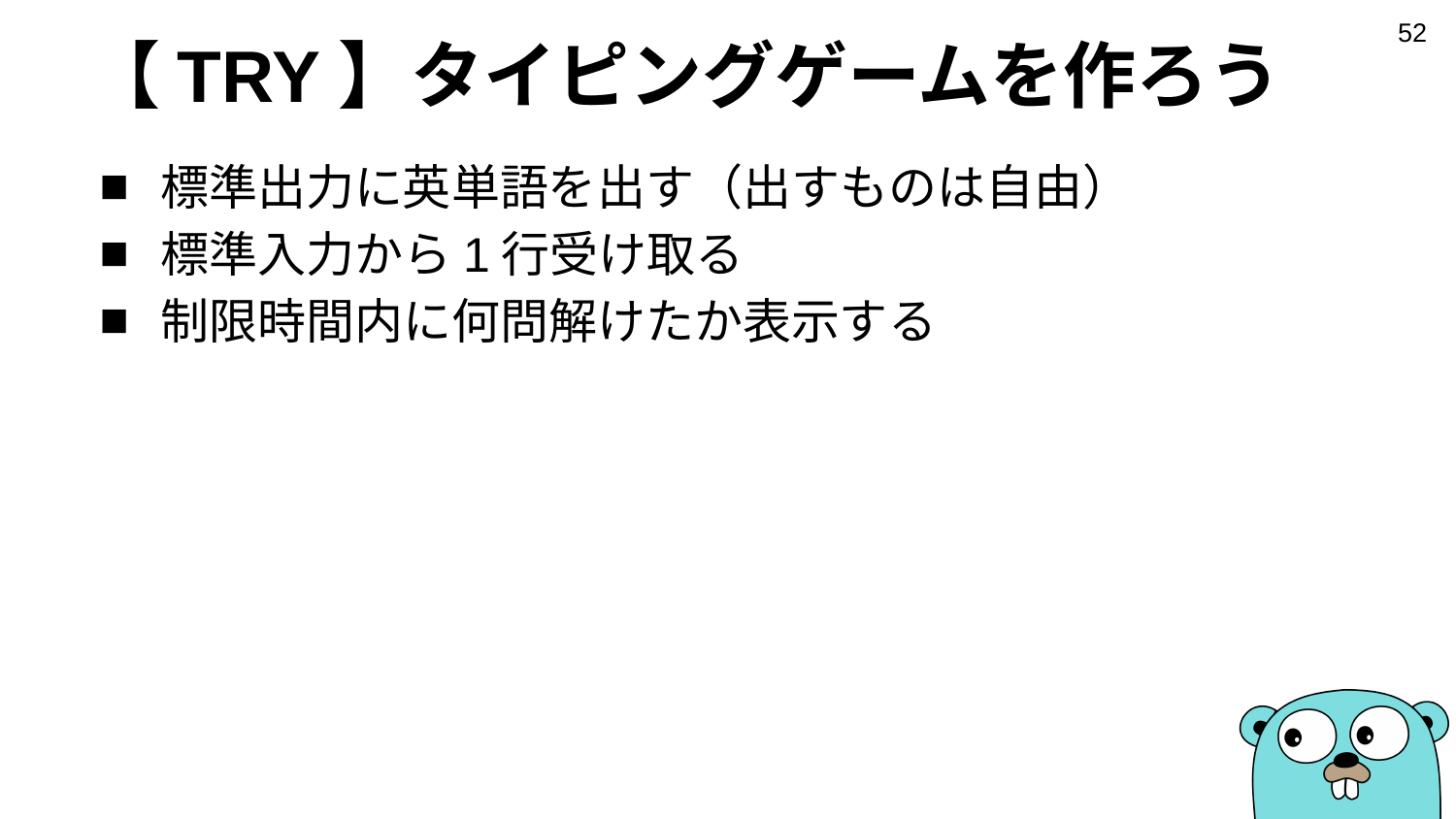

52
# 【TRY】タイピングゲームを作ろう
標準出力に英単語を出す（出すものは自由）
標準入力から1行受け取る
制限時間内に何問解けたか表示する